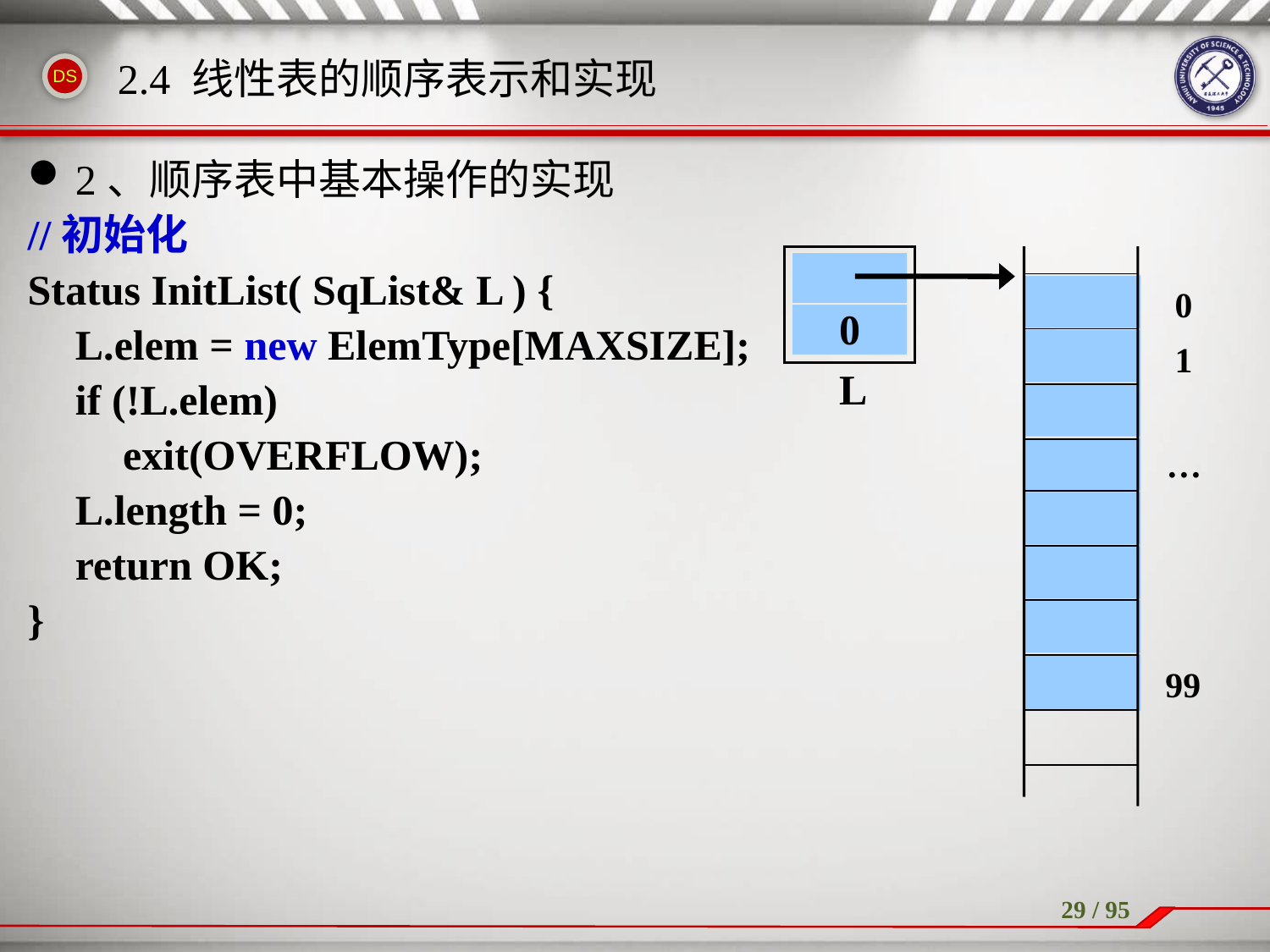

# 2.4 线性表的顺序表示和实现
2、顺序表中基本操作的实现
//初始化
Status InitList( SqList& L ) {
	L.elem = new ElemType[MAXSIZE];
	if (!L.elem)
         exit(OVERFLOW);
	L.length = 0;
	return OK;
}

L

0
1
…
99
0